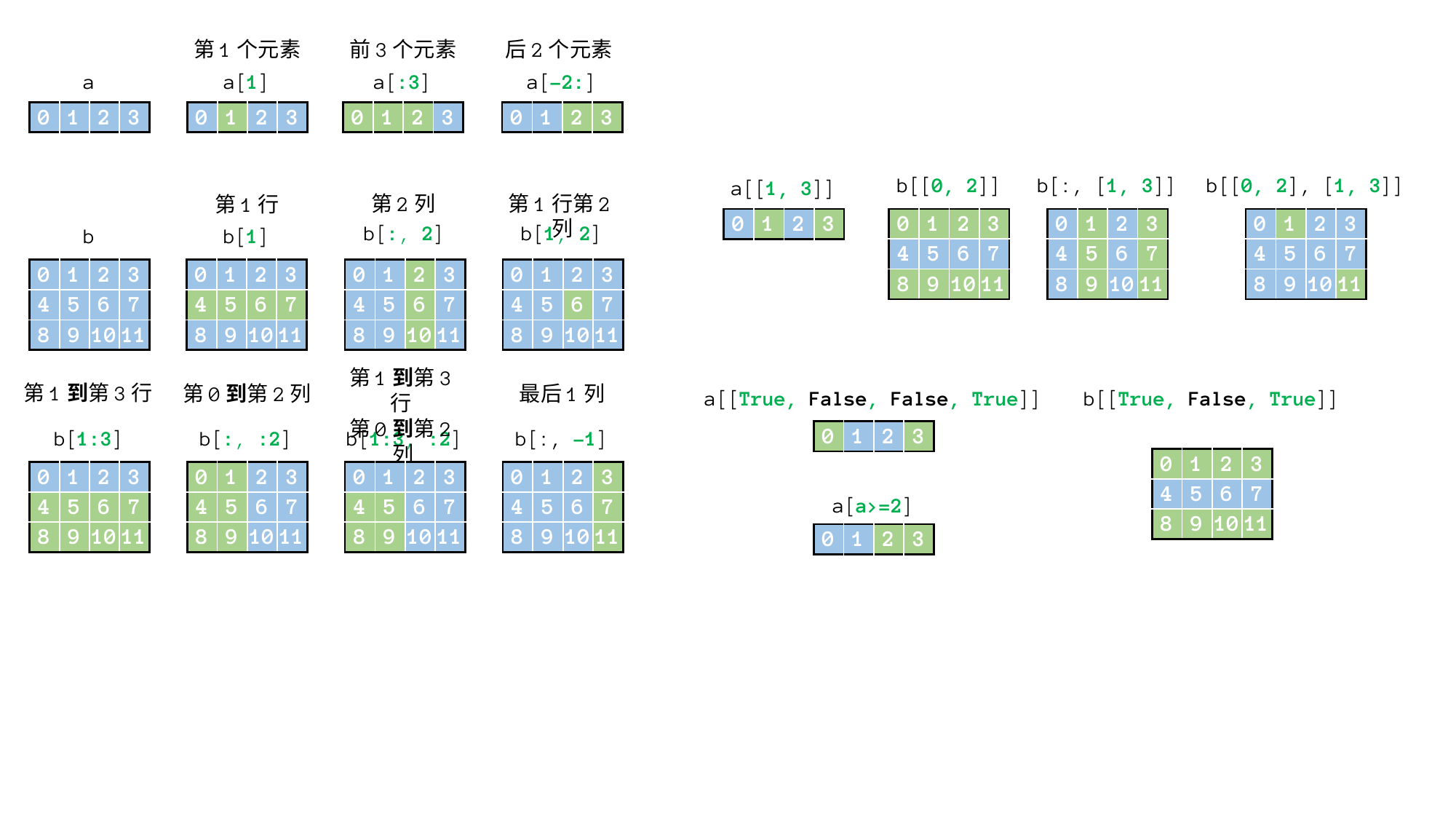

第1个元素
前3个元素
后2个元素
a
a[1]
a[:3]
a[-2:]
| 0 | 1 | 2 | 3 |
| --- | --- | --- | --- |
| 0 | 1 | 2 | 3 |
| --- | --- | --- | --- |
| 0 | 1 | 2 | 3 |
| --- | --- | --- | --- |
| 0 | 1 | 2 | 3 |
| --- | --- | --- | --- |
b[:, [1, 3]]
b[[0, 2], [1, 3]]
b[[0, 2]]
a[[1, 3]]
第1行第2列
第2列
第1行
| 0 | 1 | 2 | 3 |
| --- | --- | --- | --- |
| 0 | 1 | 2 | 3 |
| --- | --- | --- | --- |
| 4 | 5 | 6 | 7 |
| 8 | 9 | 10 | 11 |
| 0 | 1 | 2 | 3 |
| --- | --- | --- | --- |
| 4 | 5 | 6 | 7 |
| 8 | 9 | 10 | 11 |
| 0 | 1 | 2 | 3 |
| --- | --- | --- | --- |
| 4 | 5 | 6 | 7 |
| 8 | 9 | 10 | 11 |
b[:, 2]
b[1, 2]
b
b[1]
| 0 | 1 | 2 | 3 |
| --- | --- | --- | --- |
| 4 | 5 | 6 | 7 |
| 8 | 9 | 10 | 11 |
| 0 | 1 | 2 | 3 |
| --- | --- | --- | --- |
| 4 | 5 | 6 | 7 |
| 8 | 9 | 10 | 11 |
| 0 | 1 | 2 | 3 |
| --- | --- | --- | --- |
| 4 | 5 | 6 | 7 |
| 8 | 9 | 10 | 11 |
| 0 | 1 | 2 | 3 |
| --- | --- | --- | --- |
| 4 | 5 | 6 | 7 |
| 8 | 9 | 10 | 11 |
第1到第3行
第0到第2列
第1到第3行
第0到第2列
最后1列
a[[True, False, False, True]]
b[[True, False, True]]
b[:, :2]
b[1:3]
b[1:3, :2]
b[:, -1]
| 0 | 1 | 2 | 3 |
| --- | --- | --- | --- |
| 0 | 1 | 2 | 3 |
| --- | --- | --- | --- |
| 4 | 5 | 6 | 7 |
| 8 | 9 | 10 | 11 |
| 0 | 1 | 2 | 3 |
| --- | --- | --- | --- |
| 4 | 5 | 6 | 7 |
| 8 | 9 | 10 | 11 |
| 0 | 1 | 2 | 3 |
| --- | --- | --- | --- |
| 4 | 5 | 6 | 7 |
| 8 | 9 | 10 | 11 |
| 0 | 1 | 2 | 3 |
| --- | --- | --- | --- |
| 4 | 5 | 6 | 7 |
| 8 | 9 | 10 | 11 |
| 0 | 1 | 2 | 3 |
| --- | --- | --- | --- |
| 4 | 5 | 6 | 7 |
| 8 | 9 | 10 | 11 |
a[a>=2]
| 0 | 1 | 2 | 3 |
| --- | --- | --- | --- |